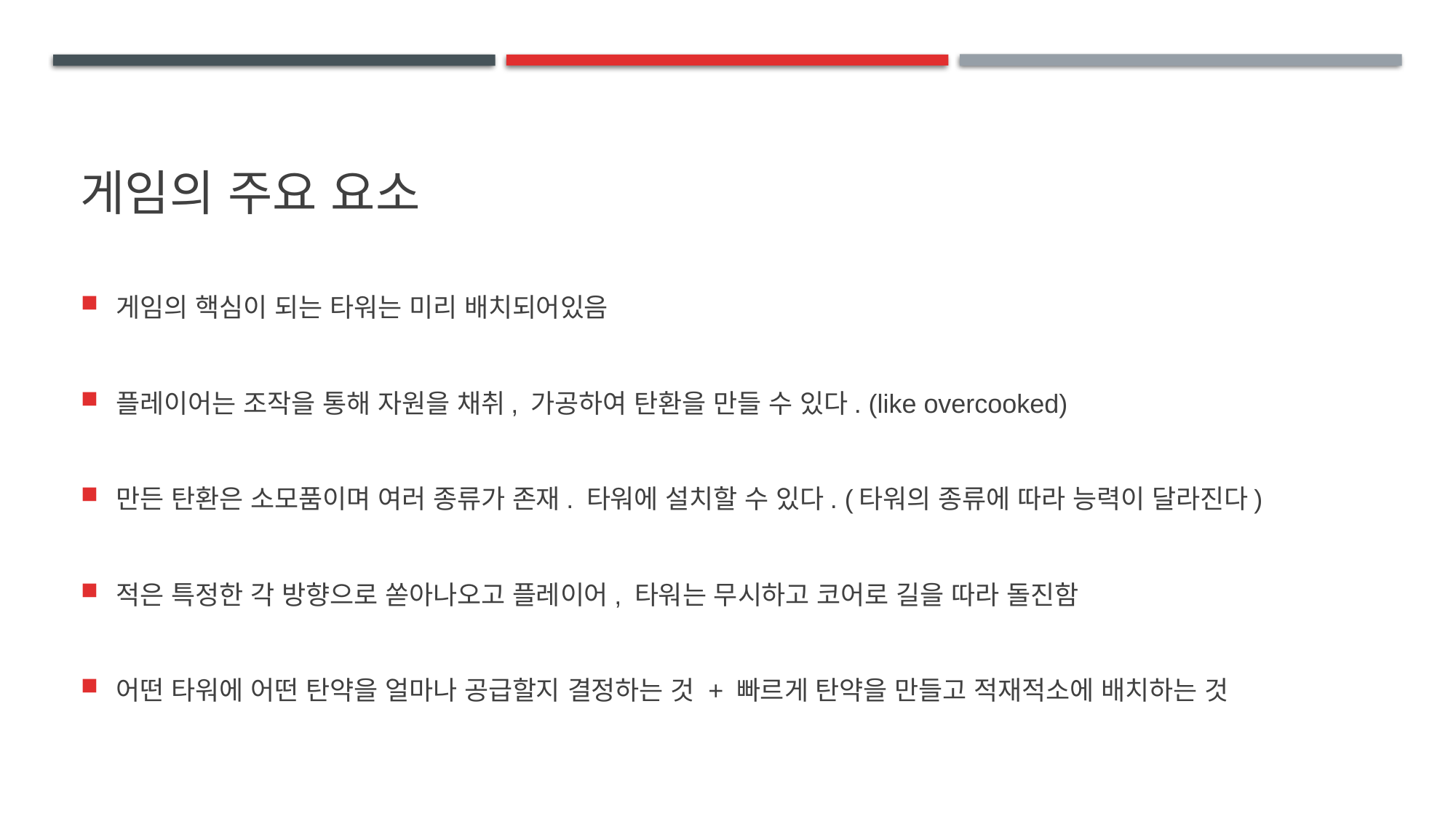

# 게임의 주요 요소
게임의 핵심이 되는 타워는 미리 배치되어있음

플레이어는 조작을 통해 자원을 채취, 가공하여 탄환을 만들 수 있다. (like overcooked)

만든 탄환은 소모품이며 여러 종류가 존재. 타워에 설치할 수 있다. (타워의 종류에 따라 능력이 달라진다)

적은 특정한 각 방향으로 쏟아나오고 플레이어, 타워는 무시하고 코어로 길을 따라 돌진함

어떤 타워에 어떤 탄약을 얼마나 공급할지 결정하는 것 + 빠르게 탄약을 만들고 적재적소에 배치하는 것